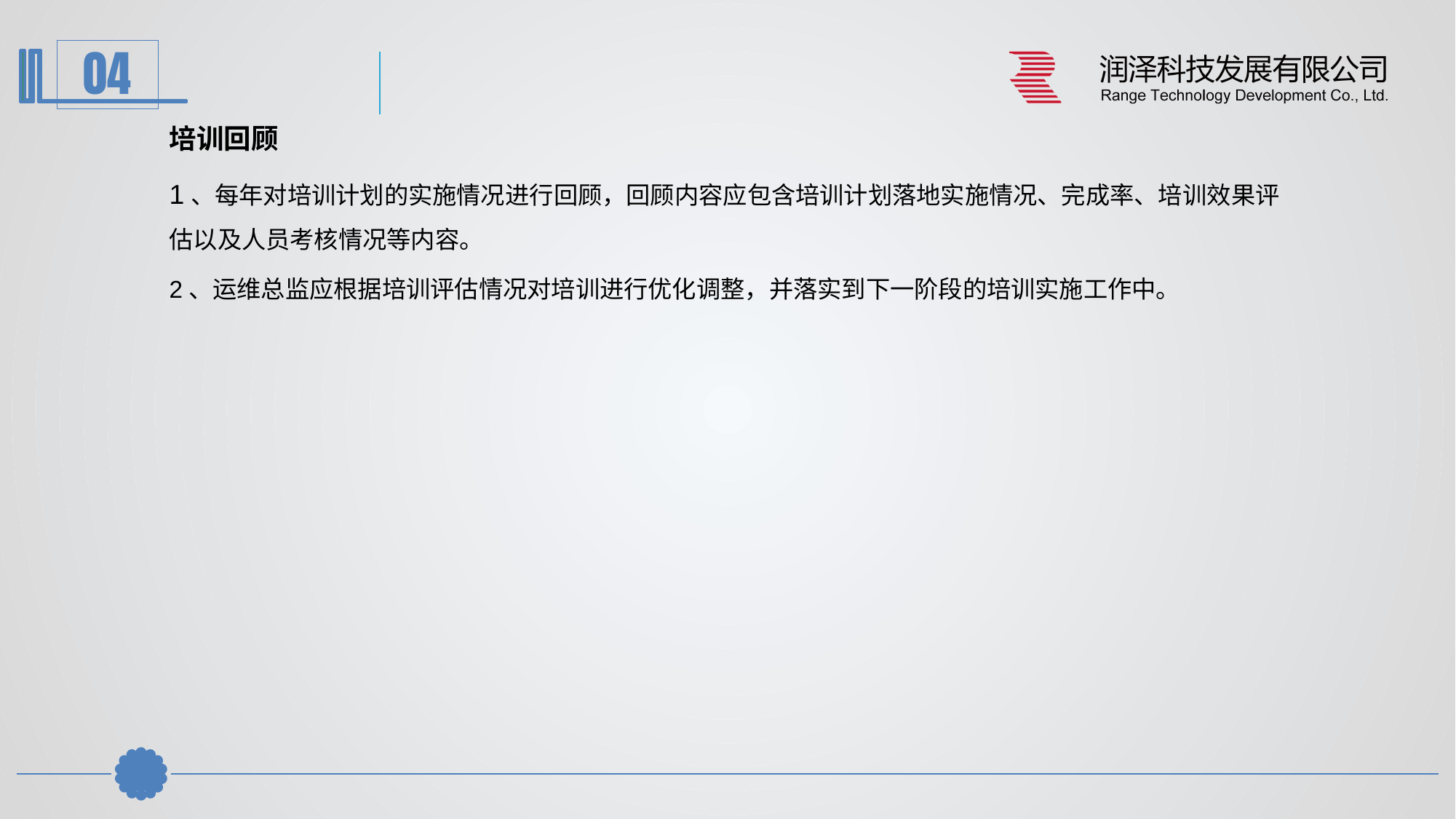

培训回顾
1、每年对培训计划的实施情况进行回顾，回顾内容应包含培训计划落地实施情况、完成率、培训效果评估以及人员考核情况等内容。
2、运维总监应根据培训评估情况对培训进行优化调整，并落实到下一阶段的培训实施工作中。
11